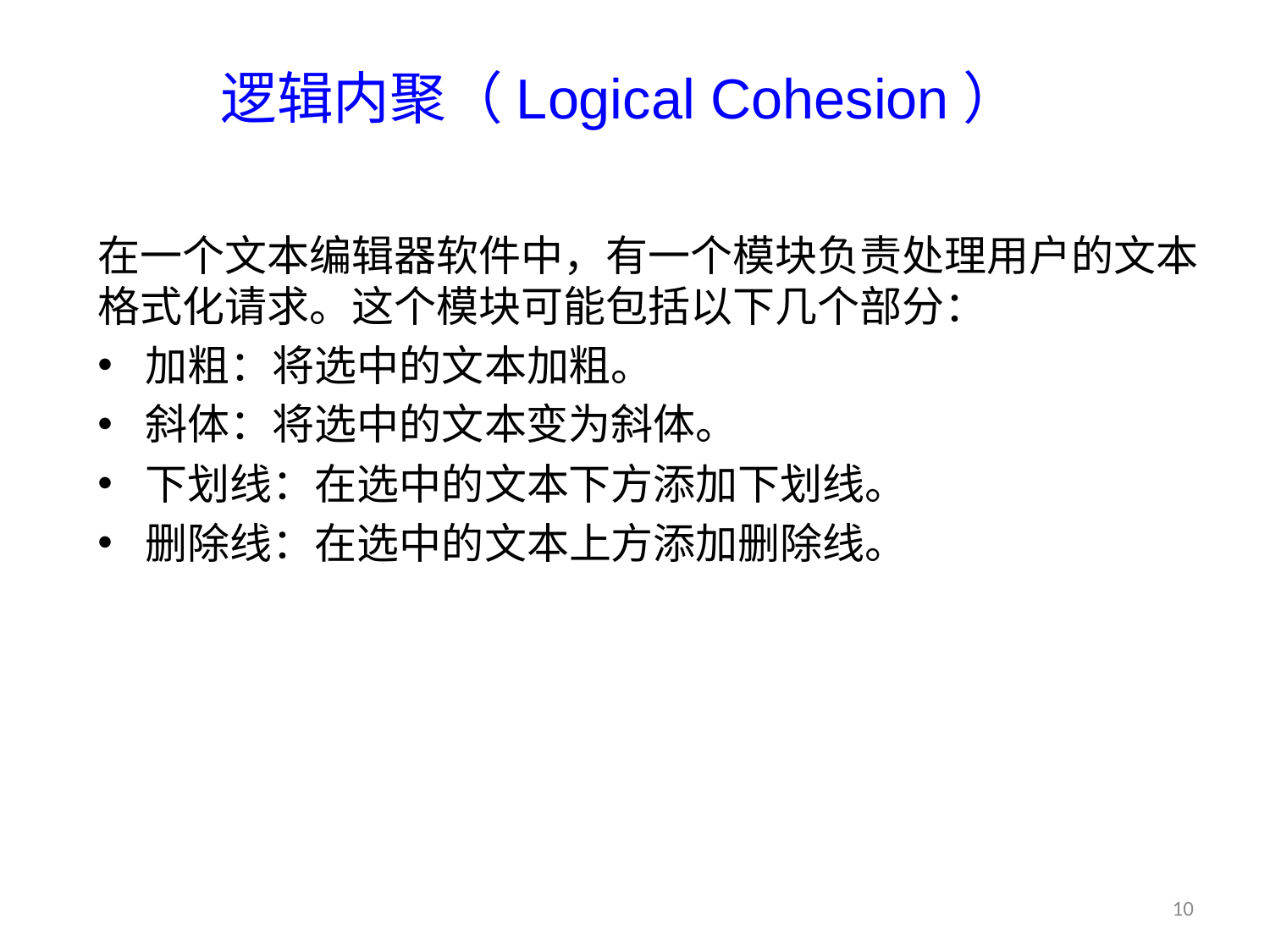

#
逻辑内聚（Logical Cohesion）
在一个文本编辑器软件中，有一个模块负责处理用户的文本格式化请求。这个模块可能包括以下几个部分：
加粗：将选中的文本加粗。
斜体：将选中的文本变为斜体。
下划线：在选中的文本下方添加下划线。
删除线：在选中的文本上方添加删除线。

10